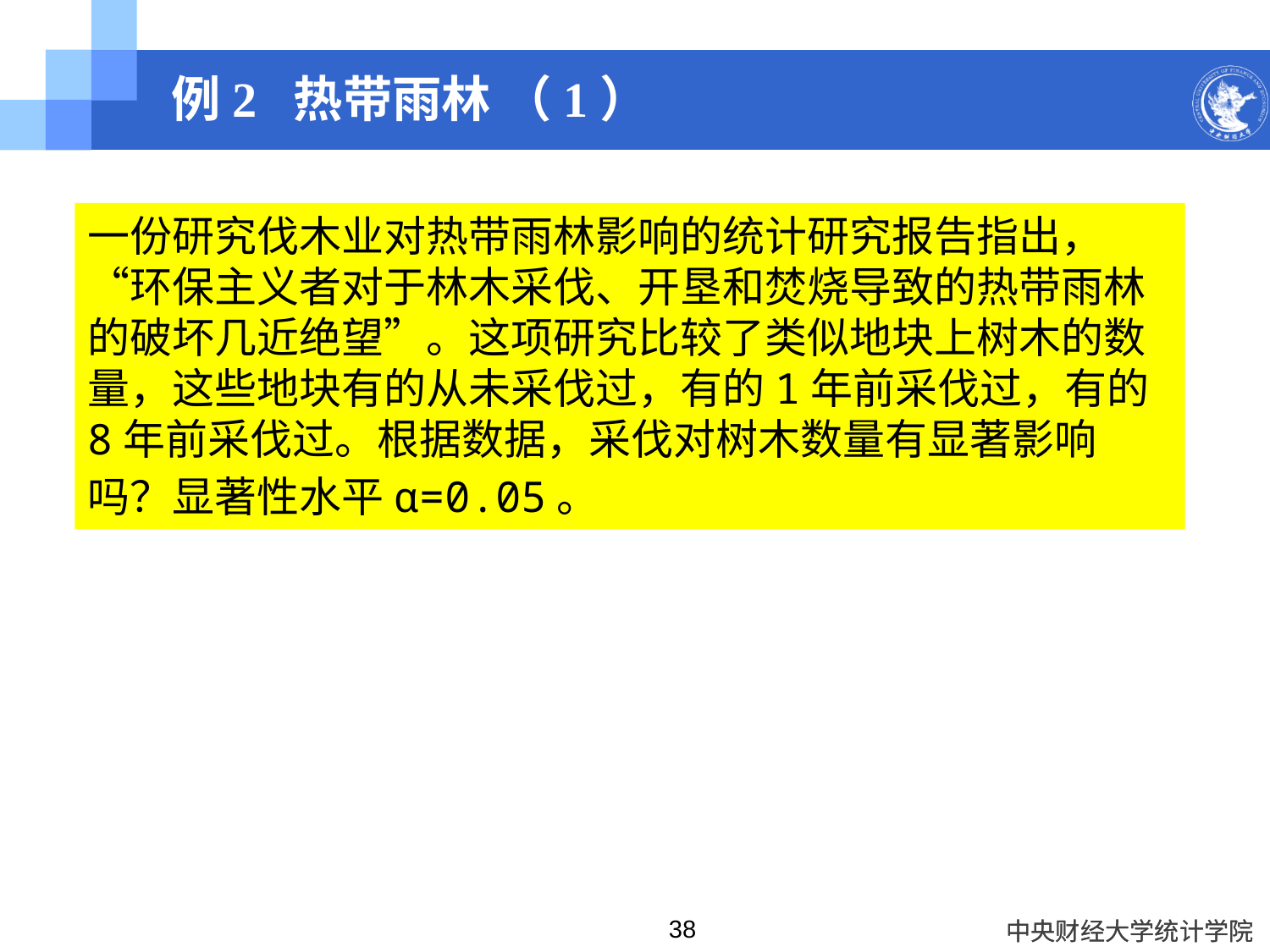

# 例2  热带雨林 （1）

一份研究伐木业对热带雨林影响的统计研究报告指出，“环保主义者对于林木采伐、开垦和焚烧导致的热带雨林的破坏几近绝望”。这项研究比较了类似地块上树木的数量，这些地块有的从未采伐过，有的1年前采伐过，有的8年前采伐过。根据数据，采伐对树木数量有显著影响吗？显著性水平α=0.05。
38